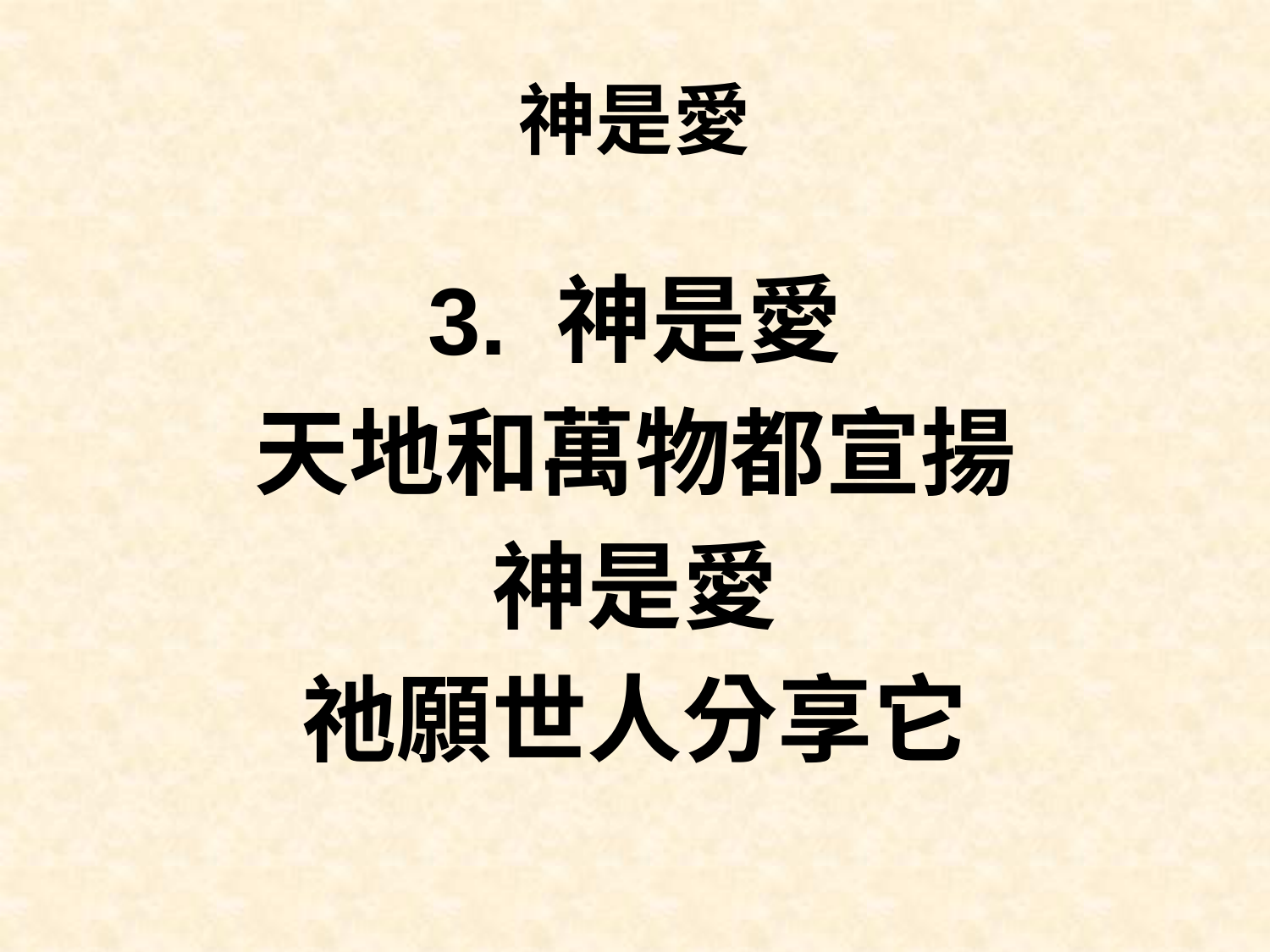

# 神是愛
3. 神是愛
天地和萬物都宣揚
神是愛
祂願世人分享它